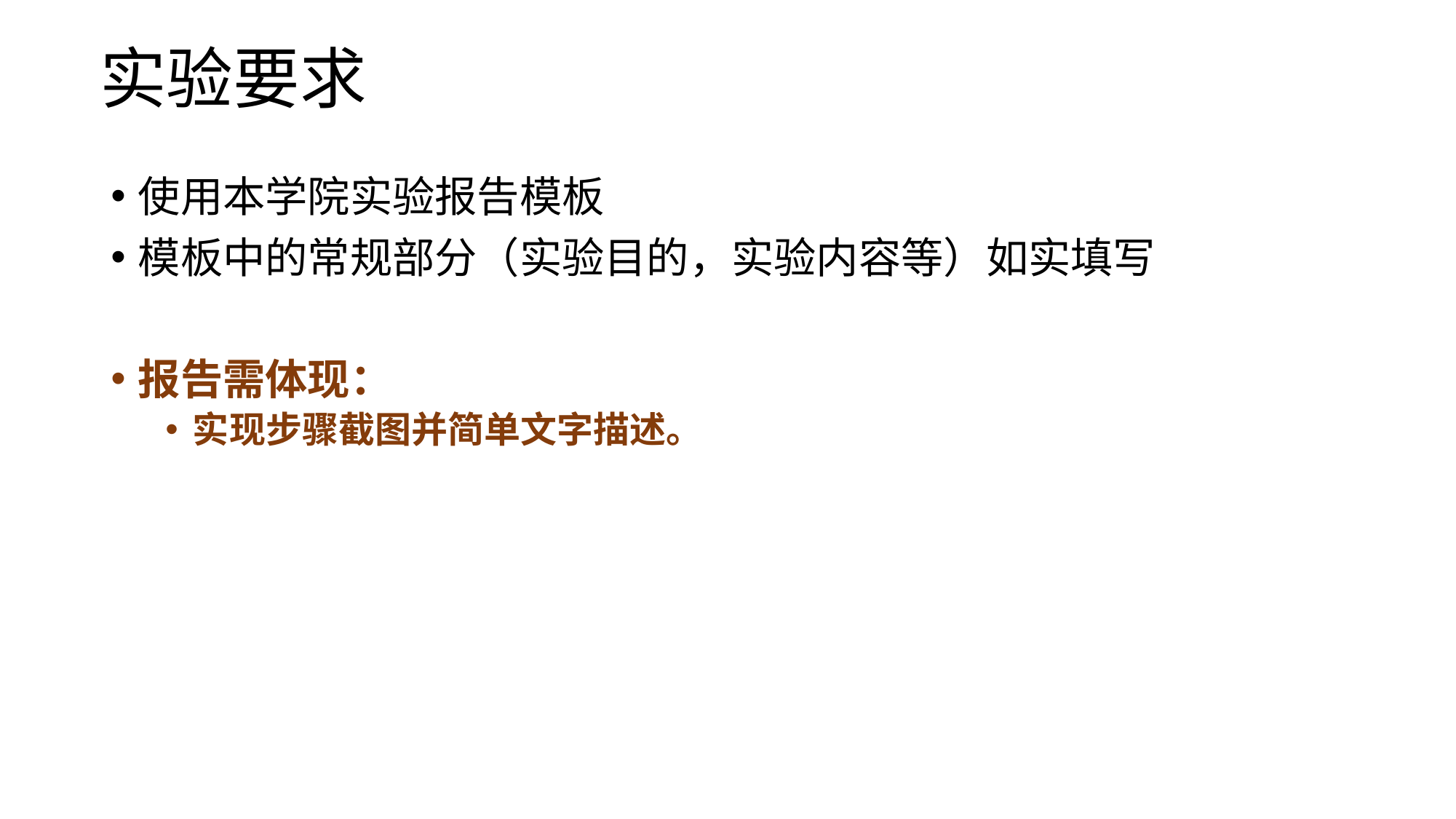

# 实验要求
使用本学院实验报告模板
模板中的常规部分（实验目的，实验内容等）如实填写

报告需体现：
实现步骤截图并简单文字描述。